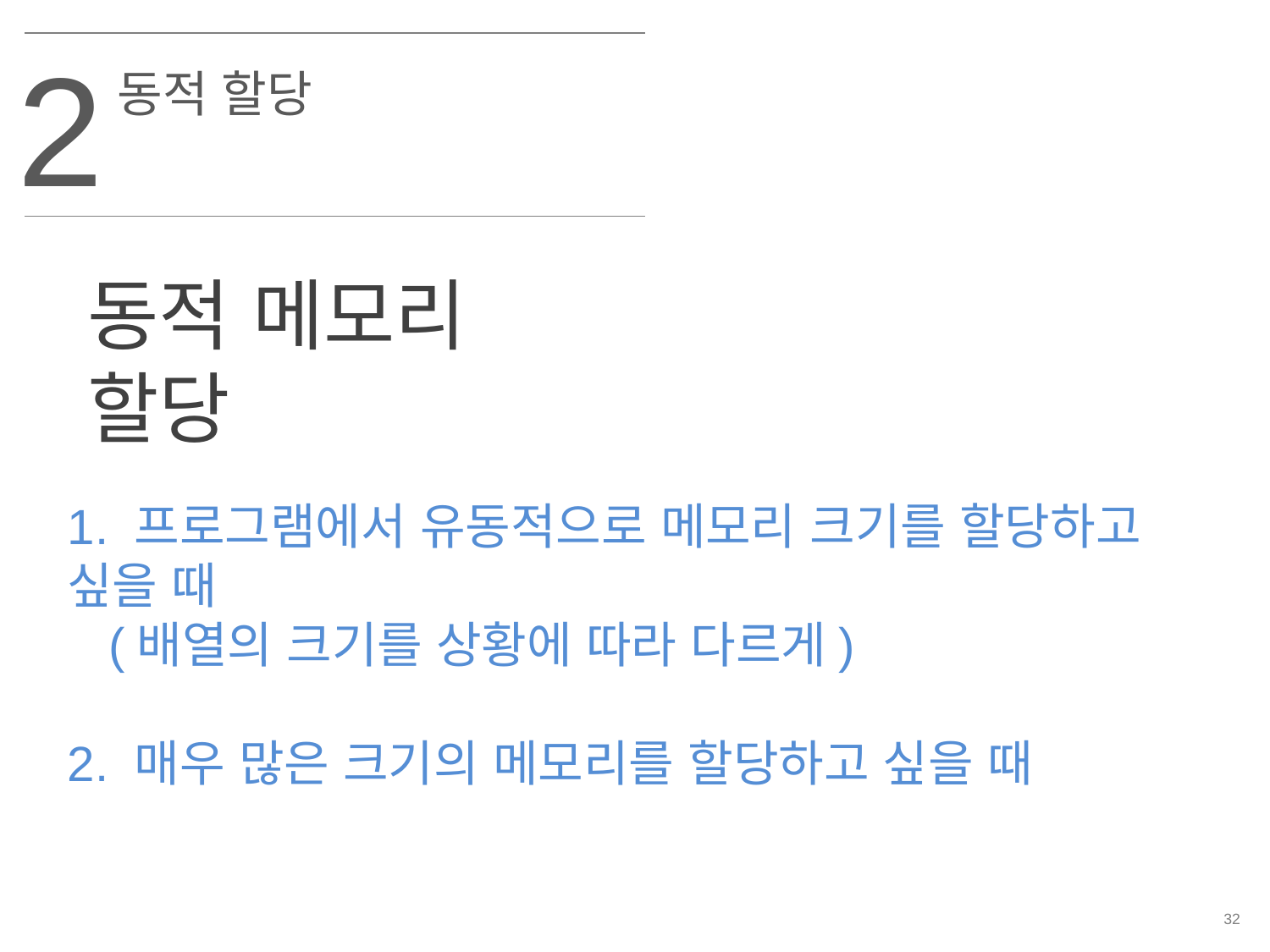

2
동적 할당
동적 메모리 할당
1. 프로그램에서 유동적으로 메모리 크기를 할당하고 싶을 때
   (배열의 크기를 상황에 따라 다르게)

2. 매우 많은 크기의 메모리를 할당하고 싶을 때